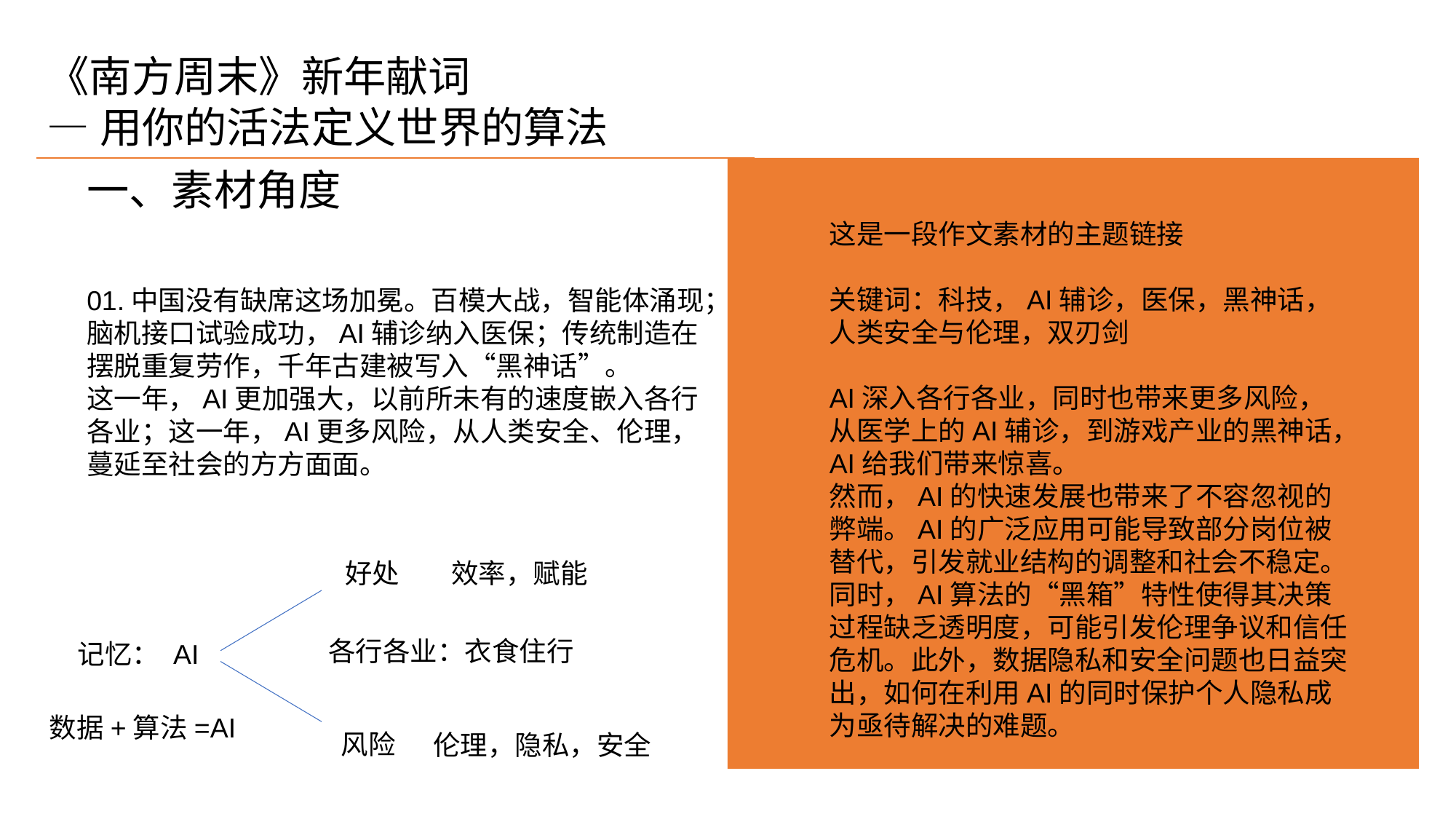

《南方周末》新年献词
—用你的活法定义世界的算法
一、素材角度

这是一段作文素材的主题链接

关键词：科技，AI辅诊，医保，黑神话，人类安全与伦理，双刃剑

AI深入各行各业，同时也带来更多风险，从医学上的AI辅诊，到游戏产业的黑神话，AI给我们带来惊喜。
然而，AI的快速发展也带来了不容忽视的弊端。AI的广泛应用可能导致部分岗位被替代，引发就业结构的调整和社会不稳定。同时，AI算法的“黑箱”特性使得其决策过程缺乏透明度，可能引发伦理争议和信任危机。此外，数据隐私和安全问题也日益突出，如何在利用AI的同时保护个人隐私成为亟待解决的难题。
01.中国没有缺席这场加冕。百模大战，智能体涌现；脑机接口试验成功，AI辅诊纳入医保；传统制造在摆脱重复劳作，千年古建被写入“黑神话”。
这一年，AI更加强大，以前所未有的速度嵌入各行各业；这一年，AI更多风险，从人类安全、伦理，蔓延至社会的方方面面。

好处
效率，赋能
各行各业：衣食住行
记忆：
AI
数据+算法=AI
风险
伦理，隐私，安全